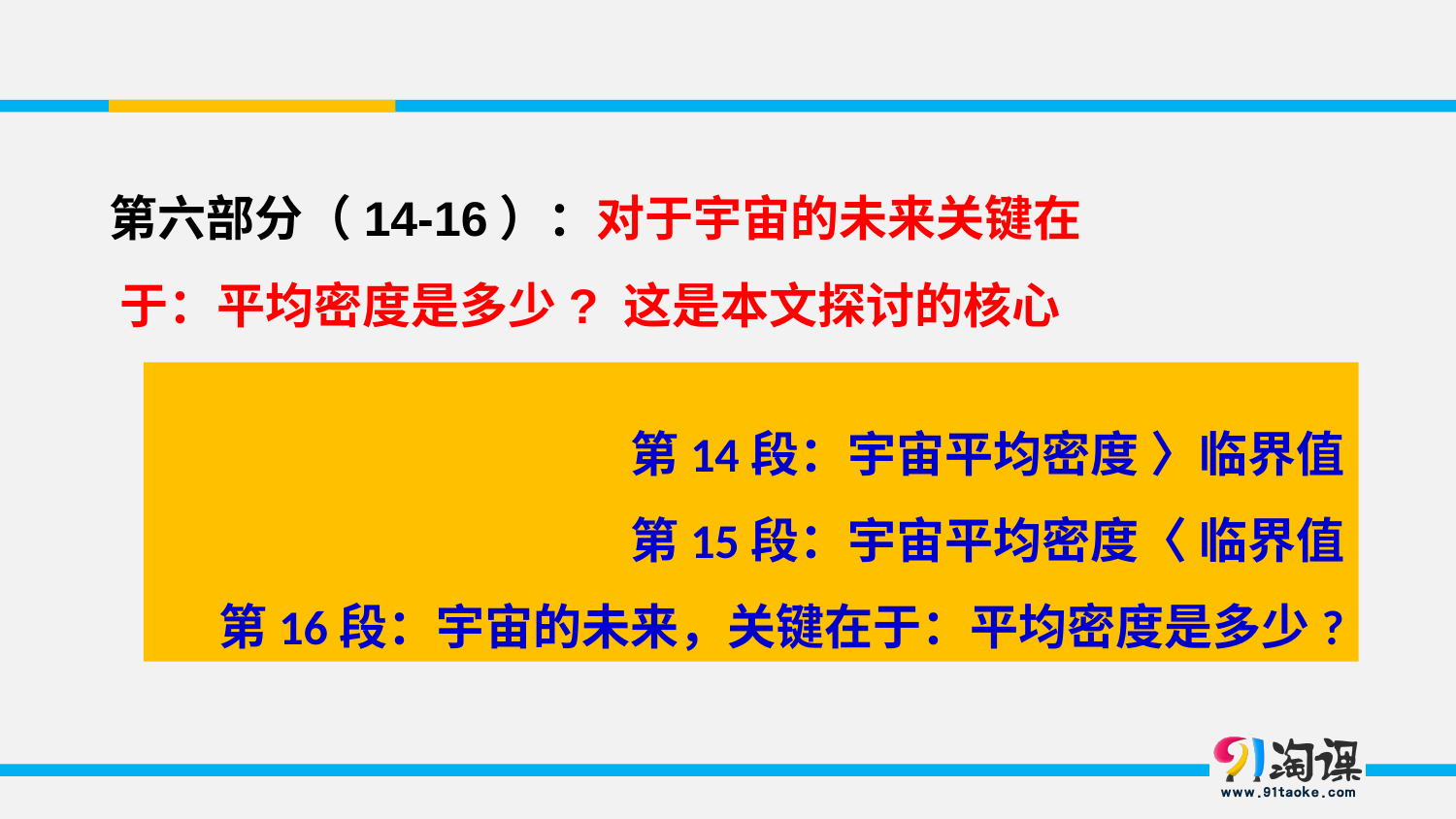

第六部分（14-16）：对于宇宙的未来关键在
  于：平均密度是多少? 这是本文探讨的核心
第14段：宇宙平均密度 〉临界值
第15段：宇宙平均密度〈 临界值
第16段：宇宙的未来，关键在于：平均密度是多少?